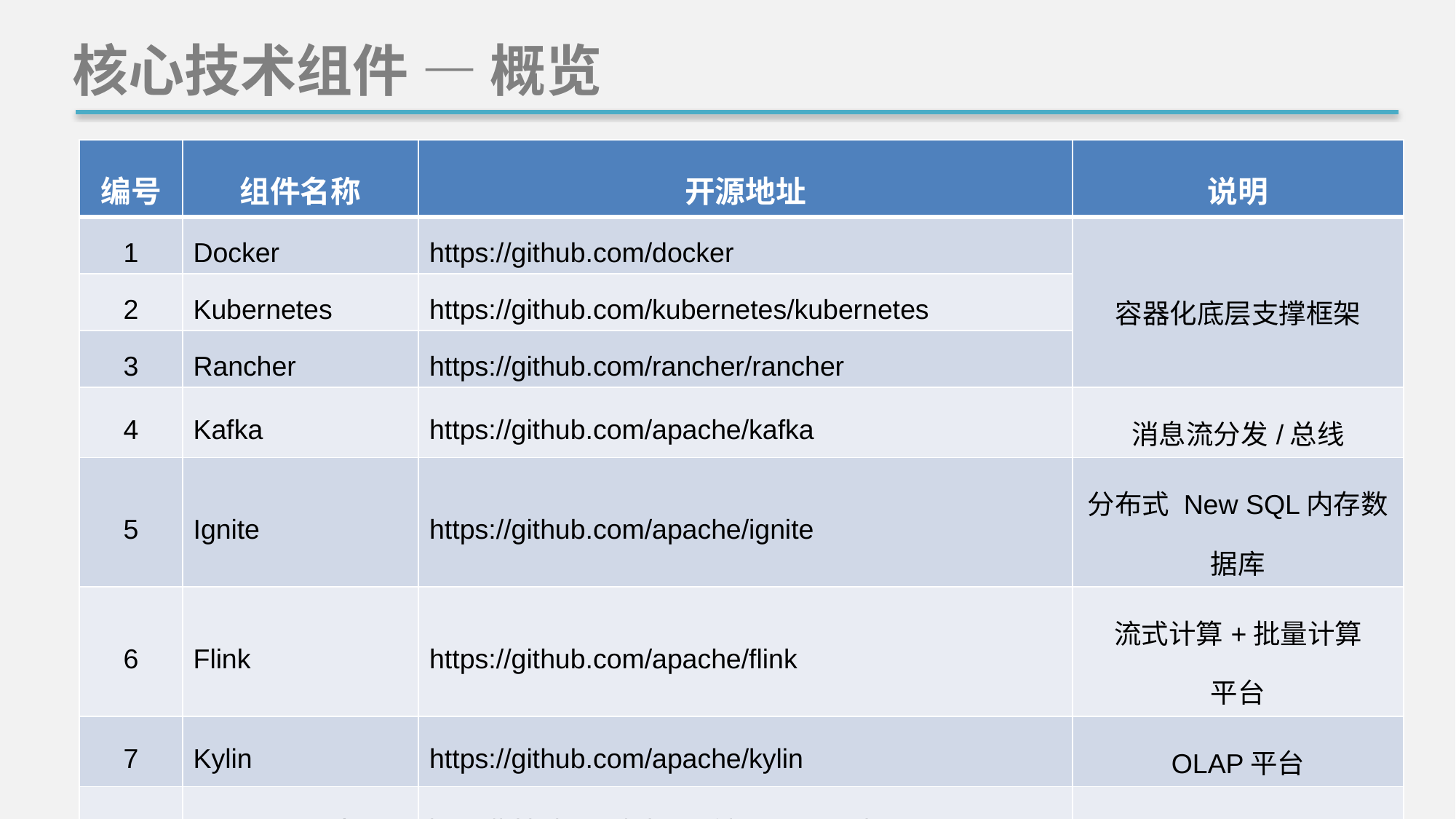

核心技术组件 — 概览
| 编号 | 组件名称 | 开源地址 | 说明 |
| --- | --- | --- | --- |
| 1 | Docker | https://github.com/docker | 容器化底层支撑框架 |
| 2 | Kubernetes | https://github.com/kubernetes/kubernetes |  |
| 3 | Rancher | https://github.com/rancher/rancher |  |
| 4 | Kafka | https://github.com/apache/kafka | 消息流分发/总线 |
| 5 | Ignite | https://github.com/apache/ignite | 分布式 New SQL内存数据库 |
| 6 | Flink | https://github.com/apache/flink | 流式计算+批量计算 平台 |
| 7 | Kylin | https://github.com/apache/kylin | OLAP平台 |
| 8 | Recommender | https://github.com/Microsoft/Recommenders | 推荐算法框架 |
| 9 | 通用ML框架 | 均为github上过万星的主流框架 | 通用ML算法框架 |